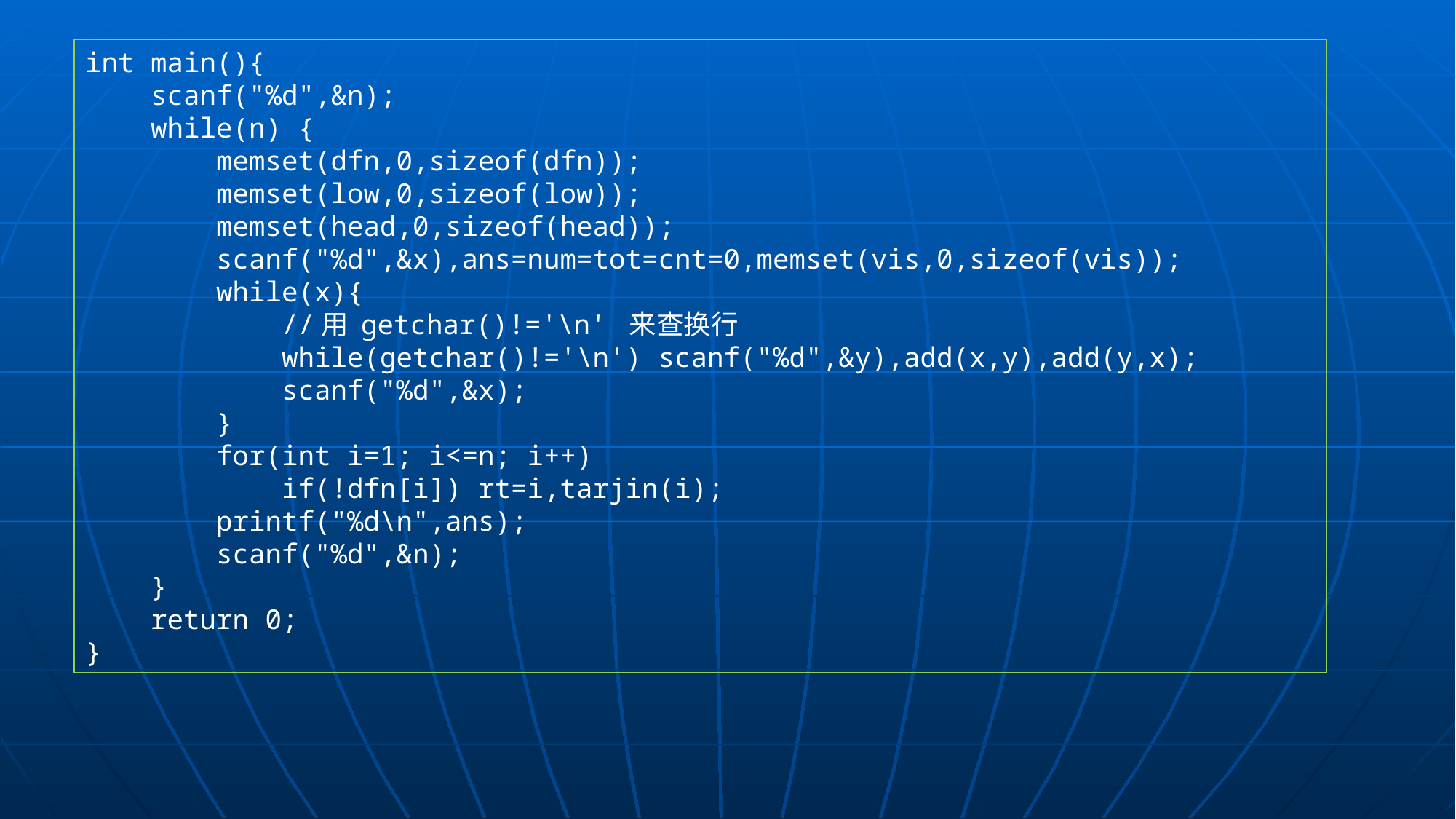

int main(){
    scanf("%d",&n);
    while(n) {
        memset(dfn,0,sizeof(dfn));
        memset(low,0,sizeof(low));
        memset(head,0,sizeof(head));
        scanf("%d",&x),ans=num=tot=cnt=0,memset(vis,0,sizeof(vis));
        while(x){
            //用 getchar()!='\n' 来查换行
            while(getchar()!='\n') scanf("%d",&y),add(x,y),add(y,x);
            scanf("%d",&x);
        }
        for(int i=1; i<=n; i++)
            if(!dfn[i]) rt=i,tarjin(i);
        printf("%d\n",ans);
        scanf("%d",&n);
    }
    return 0;
}